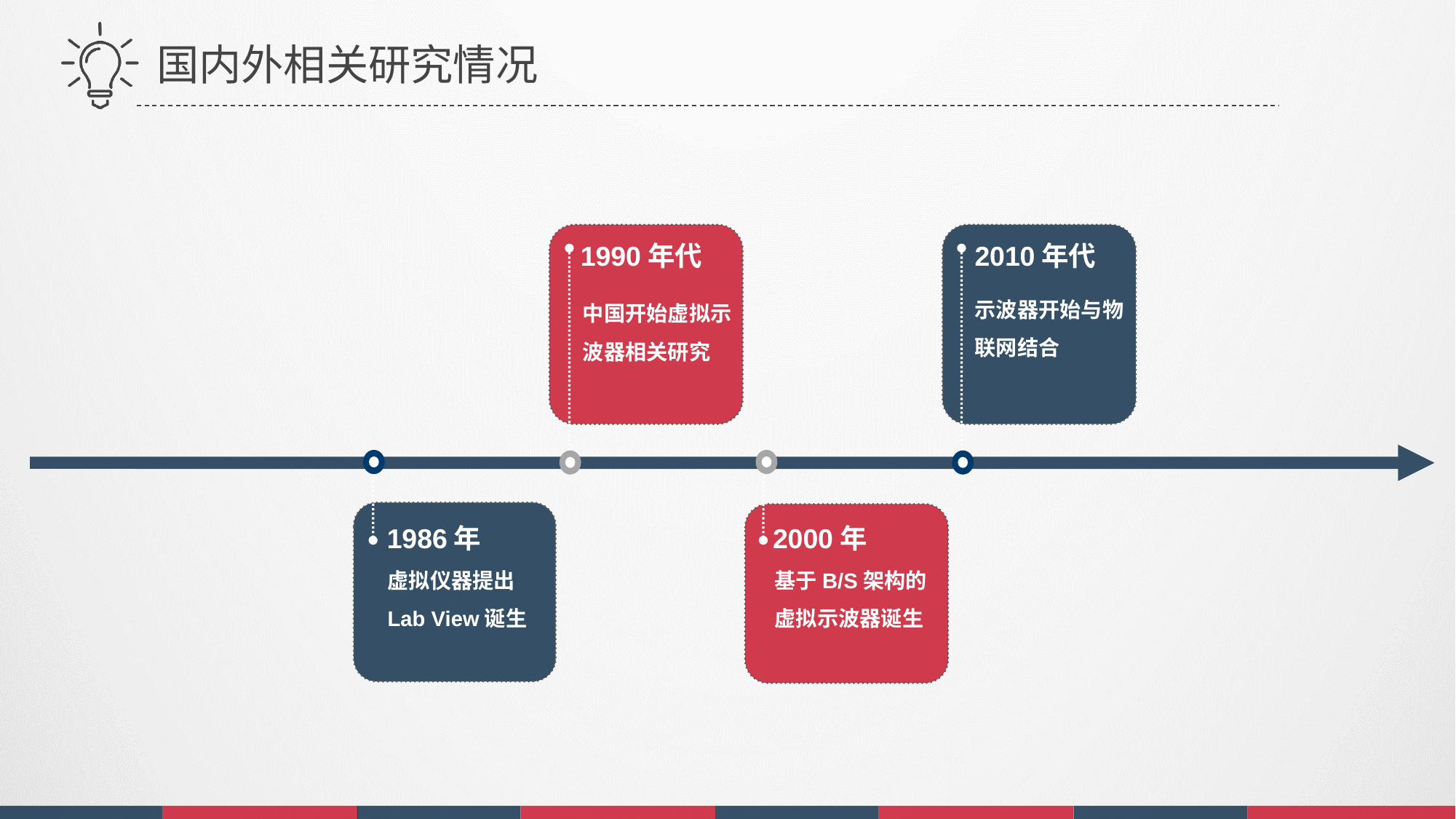

国内外相关研究情况

1990年代
2010年代

示波器开始与物联网结合
中国开始虚拟示波器相关研究

2000年
1986年
虚拟仪器提出
Lab View诞生
基于B/S架构的虚拟示波器诞生